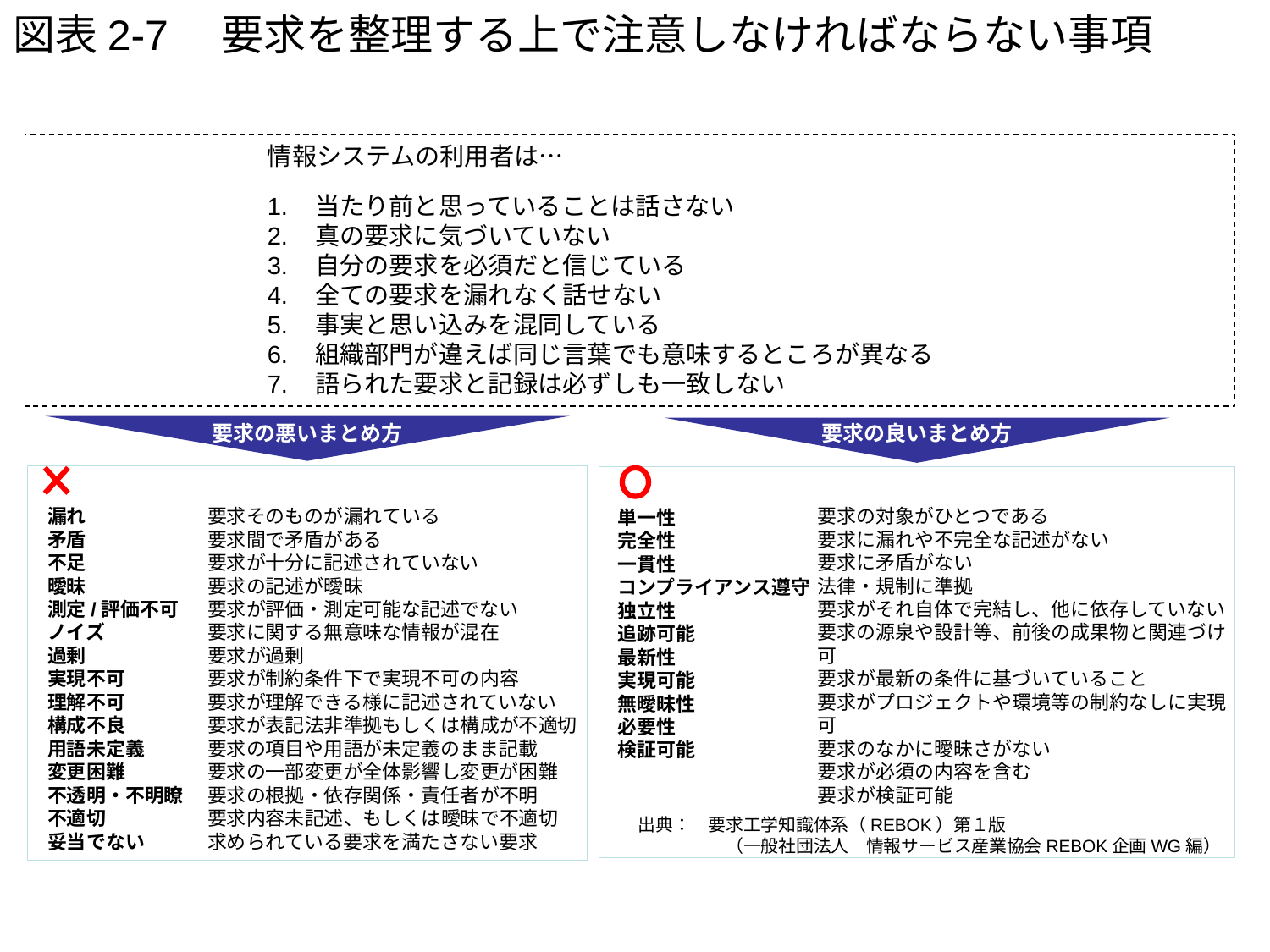

# 図表2-7　要求を整理する上で注意しなければならない事項

情報システムの利用者は…

当たり前と思っていることは話さない
真の要求に気づいていない
自分の要求を必須だと信じている
全ての要求を漏れなく話せない
事実と思い込みを混同している
組織部門が違えば同じ言葉でも意味するところが異なる
語られた要求と記録は必ずしも一致しない
要求の悪いまとめ方
要求の良いまとめ方

漏れ
矛盾
不足
曖昧
測定/評価不可
ノイズ
過剰
実現不可
理解不可
構成不良
用語未定義
変更困難
不透明・不明瞭
不適切
妥当でない
要求そのものが漏れている
要求間で矛盾がある
要求が十分に記述されていない
要求の記述が曖昧
要求が評価・測定可能な記述でない
要求に関する無意味な情報が混在
要求が過剰
要求が制約条件下で実現不可の内容
要求が理解できる様に記述されていない
要求が表記法非準拠もしくは構成が不適切
要求の項目や用語が未定義のまま記載
要求の一部変更が全体影響し変更が困難
要求の根拠・依存関係・責任者が不明
要求内容未記述、もしくは曖昧で不適切
求められている要求を満たさない要求
要求の対象がひとつである
要求に漏れや不完全な記述がない
要求に矛盾がない
法律・規制に準拠
要求がそれ自体で完結し、他に依存していない
要求の源泉や設計等、前後の成果物と関連づけ可
要求が最新の条件に基づいていること
要求がプロジェクトや環境等の制約なしに実現可
要求のなかに曖昧さがない
要求が必須の内容を含む
要求が検証可能
単一性
完全性
一貫性
コンプライアンス遵守
独立性
追跡可能
最新性
実現可能
無曖昧性
必要性
検証可能

出典：　要求工学知識体系（REBOK）第１版
　　　　　（一般社団法人　情報サービス産業協会REBOK企画WG編）